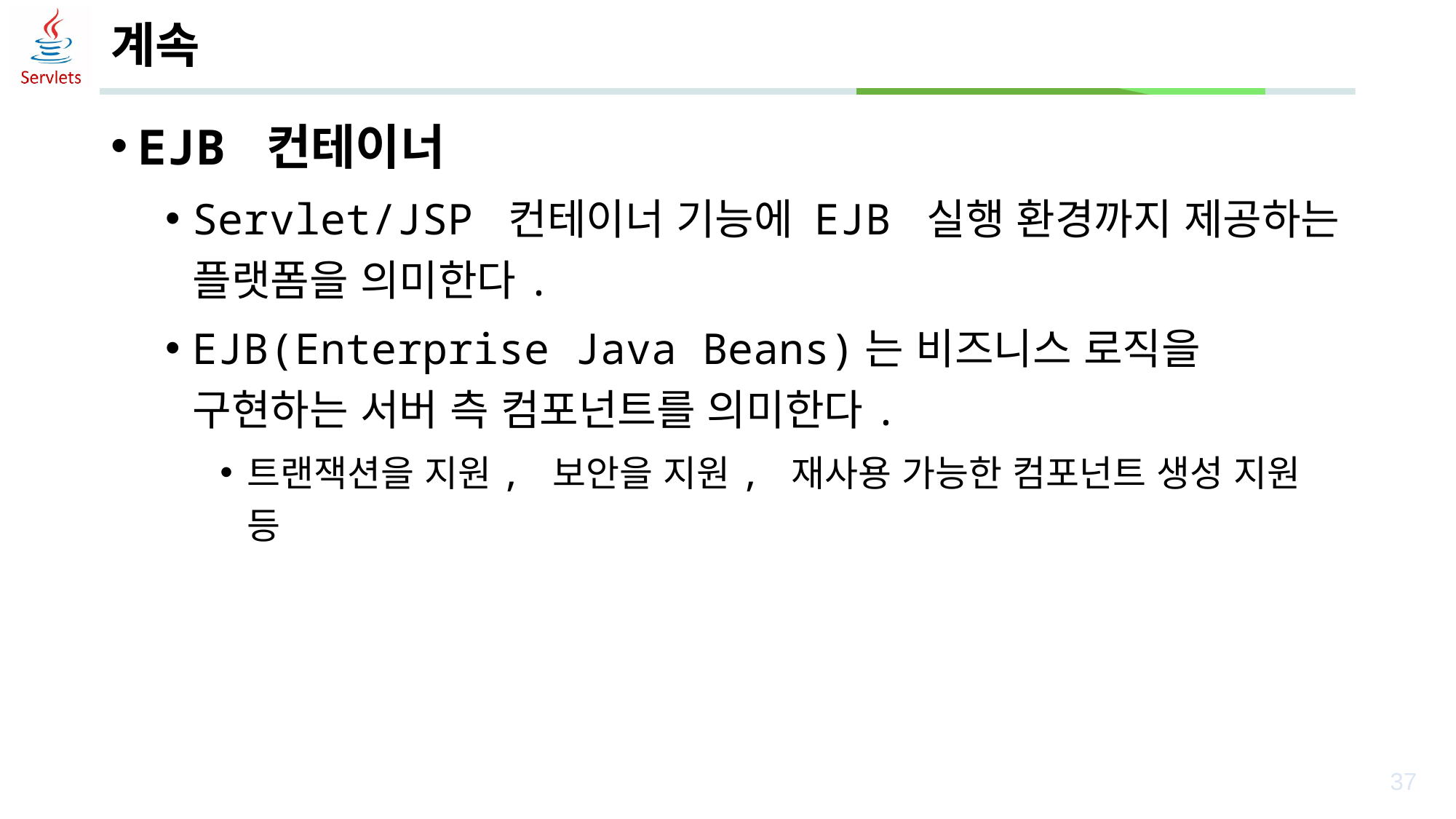

# 계속
EJB 컨테이너
Servlet/JSP 컨테이너 기능에 EJB 실행 환경까지 제공하는 플랫폼을 의미한다.
EJB(Enterprise Java Beans)는 비즈니스 로직을 구현하는 서버 측 컴포넌트를 의미한다.
트랜잭션을 지원, 보안을 지원, 재사용 가능한 컴포넌트 생성 지원 등
37